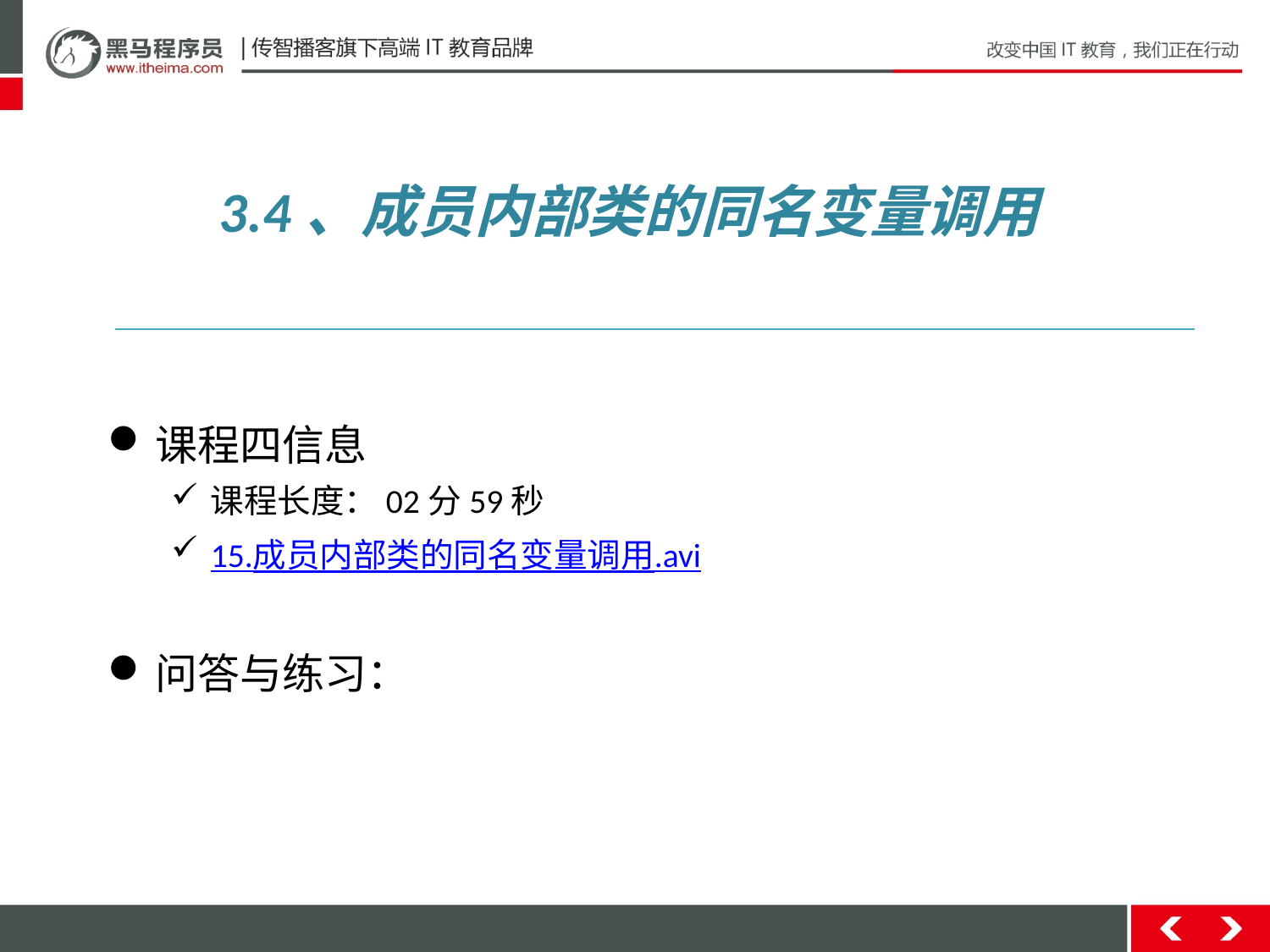

3.4、成员内部类的同名变量调用

课程四信息
课程长度：02分59秒
15.成员内部类的同名变量调用.avi

问答与练习：